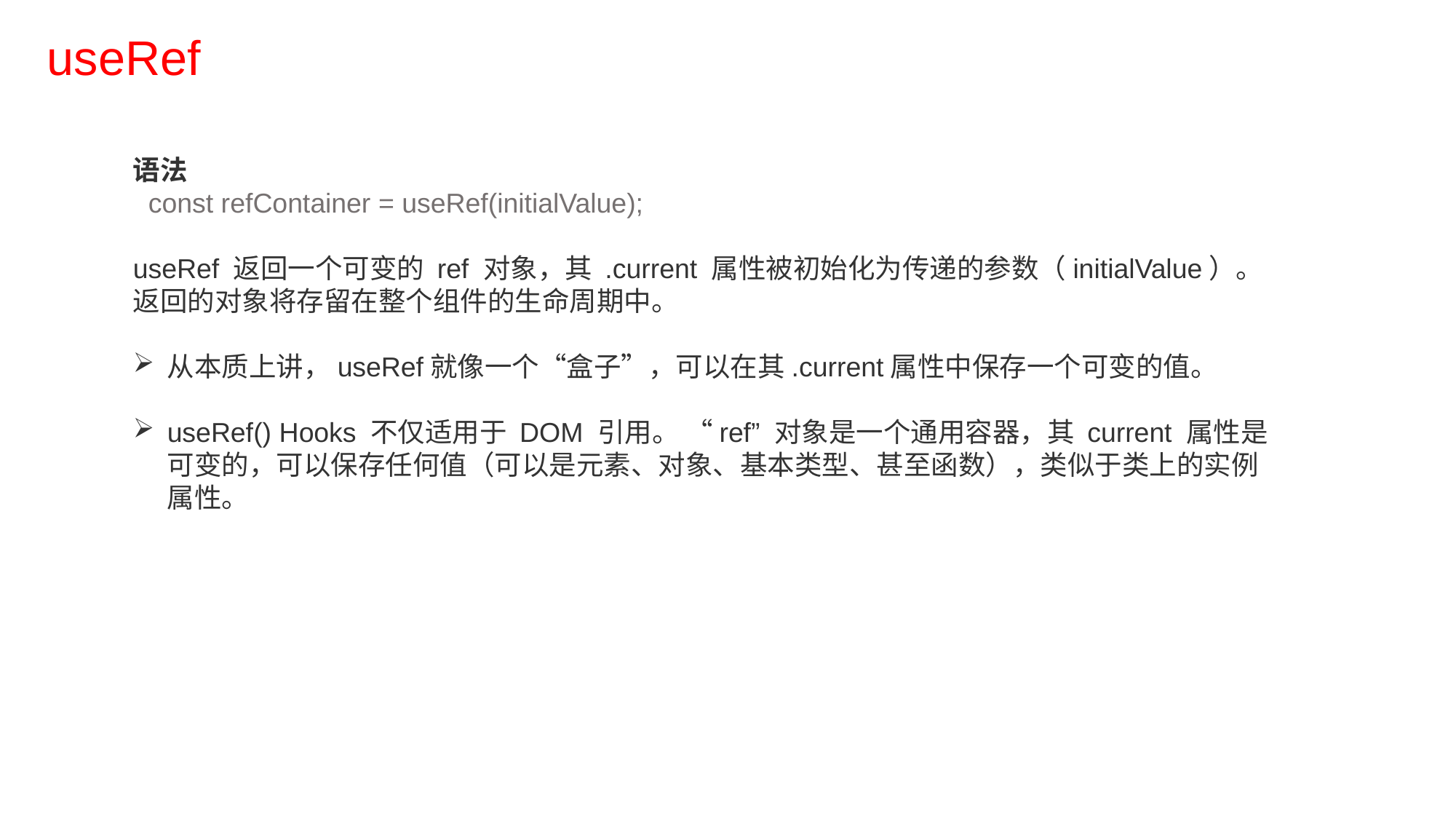

useRef
语法
  const refContainer = useRef(initialValue);

useRef 返回一个可变的 ref 对象，其 .current 属性被初始化为传递的参数（initialValue）。返回的对象将存留在整个组件的生命周期中。

从本质上讲，useRef就像一个“盒子”，可以在其.current属性中保存一个可变的值。

useRef() Hooks 不仅适用于 DOM 引用。 “ref” 对象是一个通用容器，其 current 属性是可变的，可以保存任何值（可以是元素、对象、基本类型、甚至函数），类似于类上的实例属性。